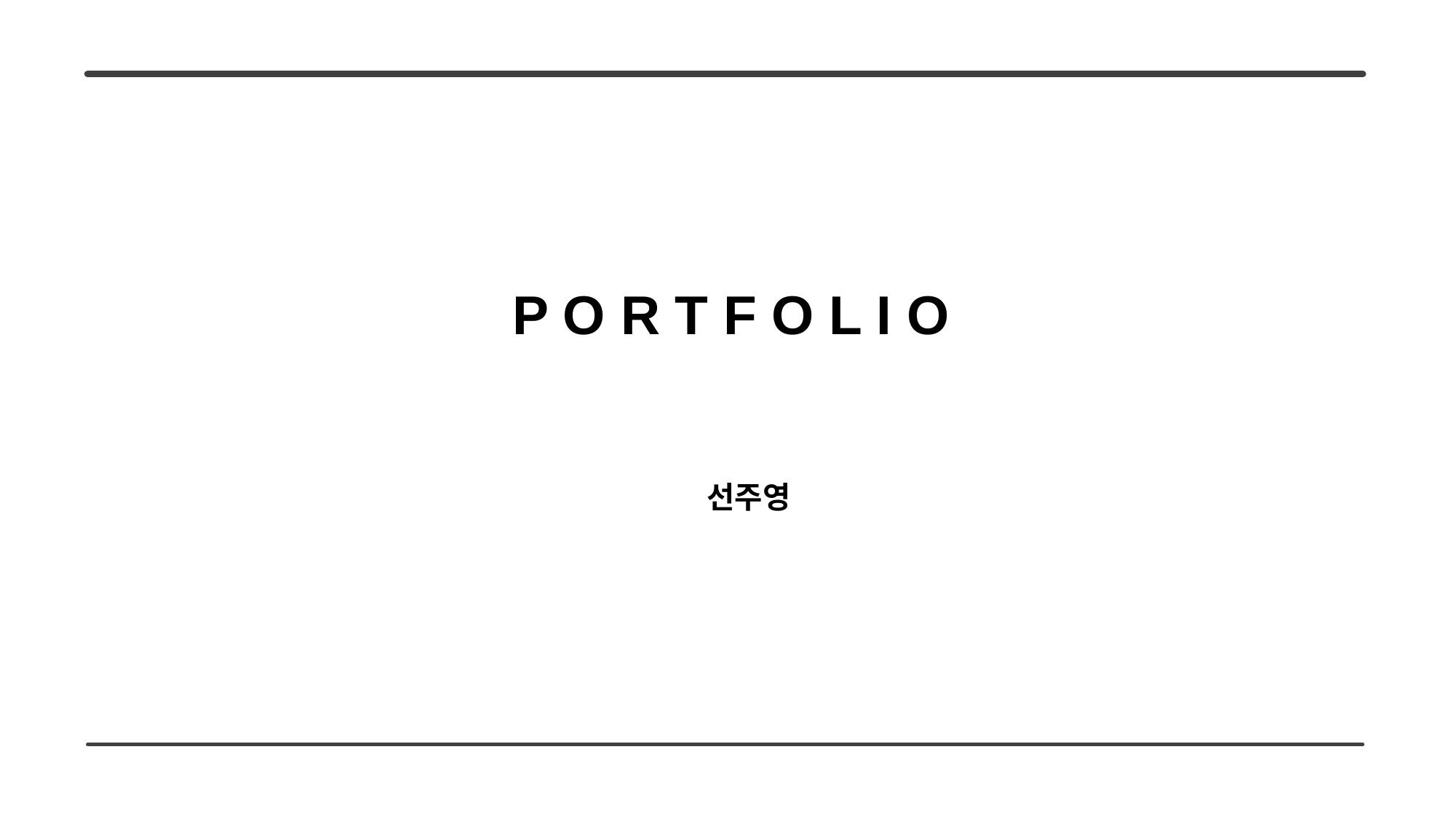

P O R T F O L I O

선주영